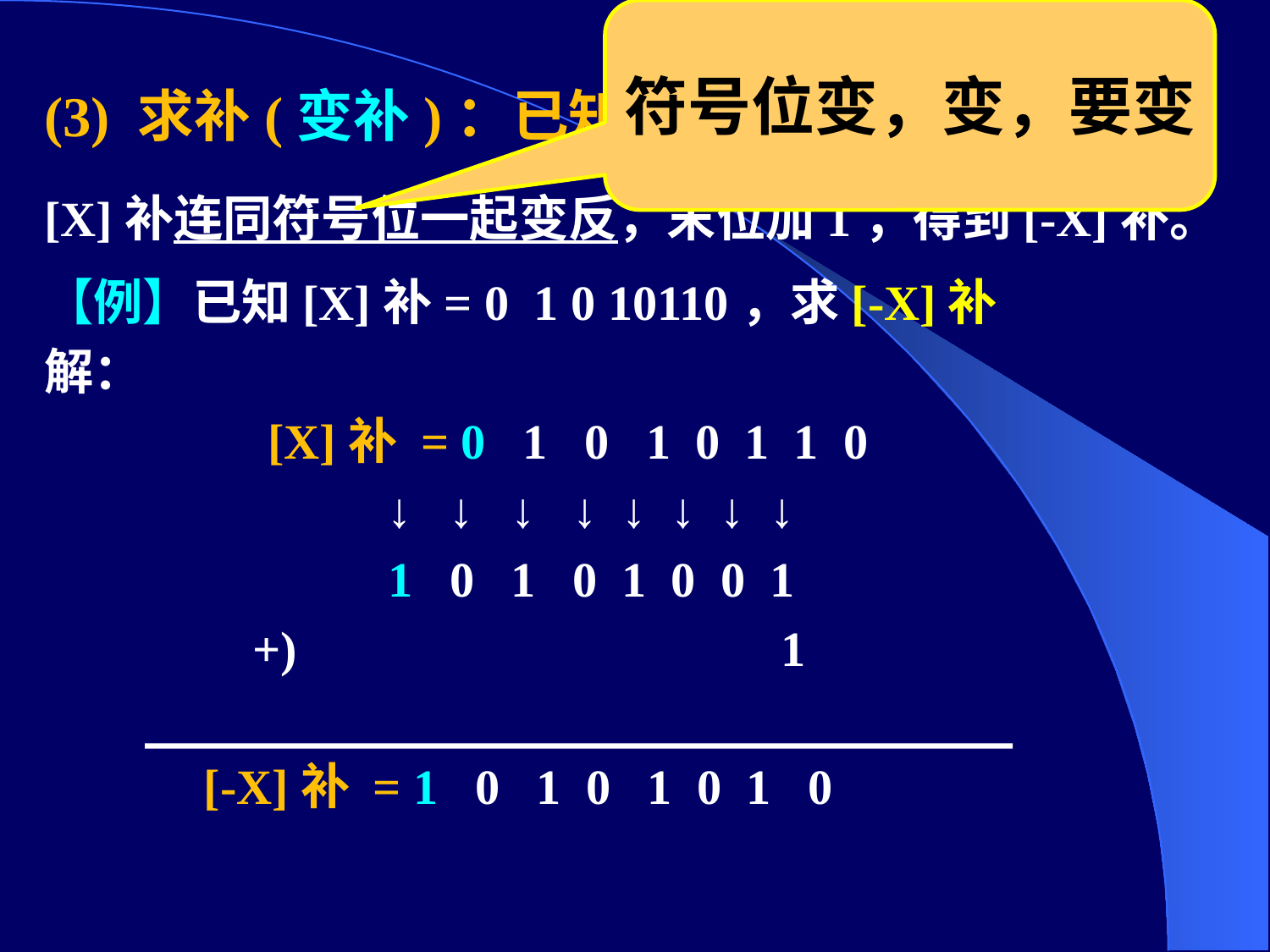

符号位变，变，要变
(3) 求补(变补)：已知[X]补，求[-X]补

[X]补连同符号位一起变反，末位加1，得到[-X]补。
【例】已知[X]补= 0  1 0 10110，求[-X]补
解：
		    [X]补 = 0   1   0   1  0  1  1  0
                            ↓   ↓   ↓   ↓  ↓  ↓  ↓  ↓
                            1   0   1   0  1  0  0  1
                 +)　     　　　　              1

             [-X]补 = 1   0   1  0   1  0  1   0